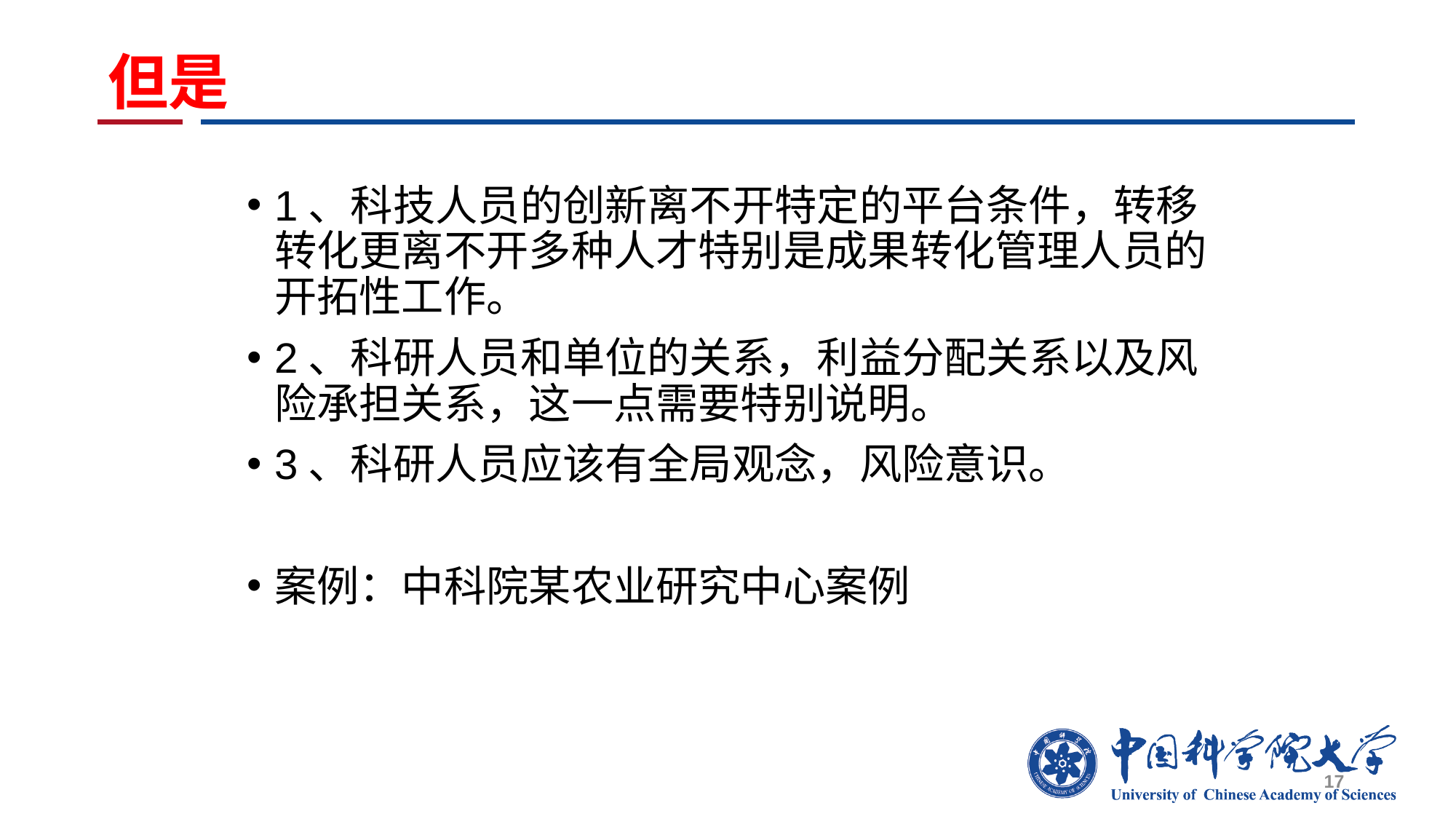

17

# 但是
1、科技人员的创新离不开特定的平台条件，转移转化更离不开多种人才特别是成果转化管理人员的开拓性工作。
2、科研人员和单位的关系，利益分配关系以及风险承担关系，这一点需要特别说明。
3、科研人员应该有全局观念，风险意识。

案例：中科院某农业研究中心案例